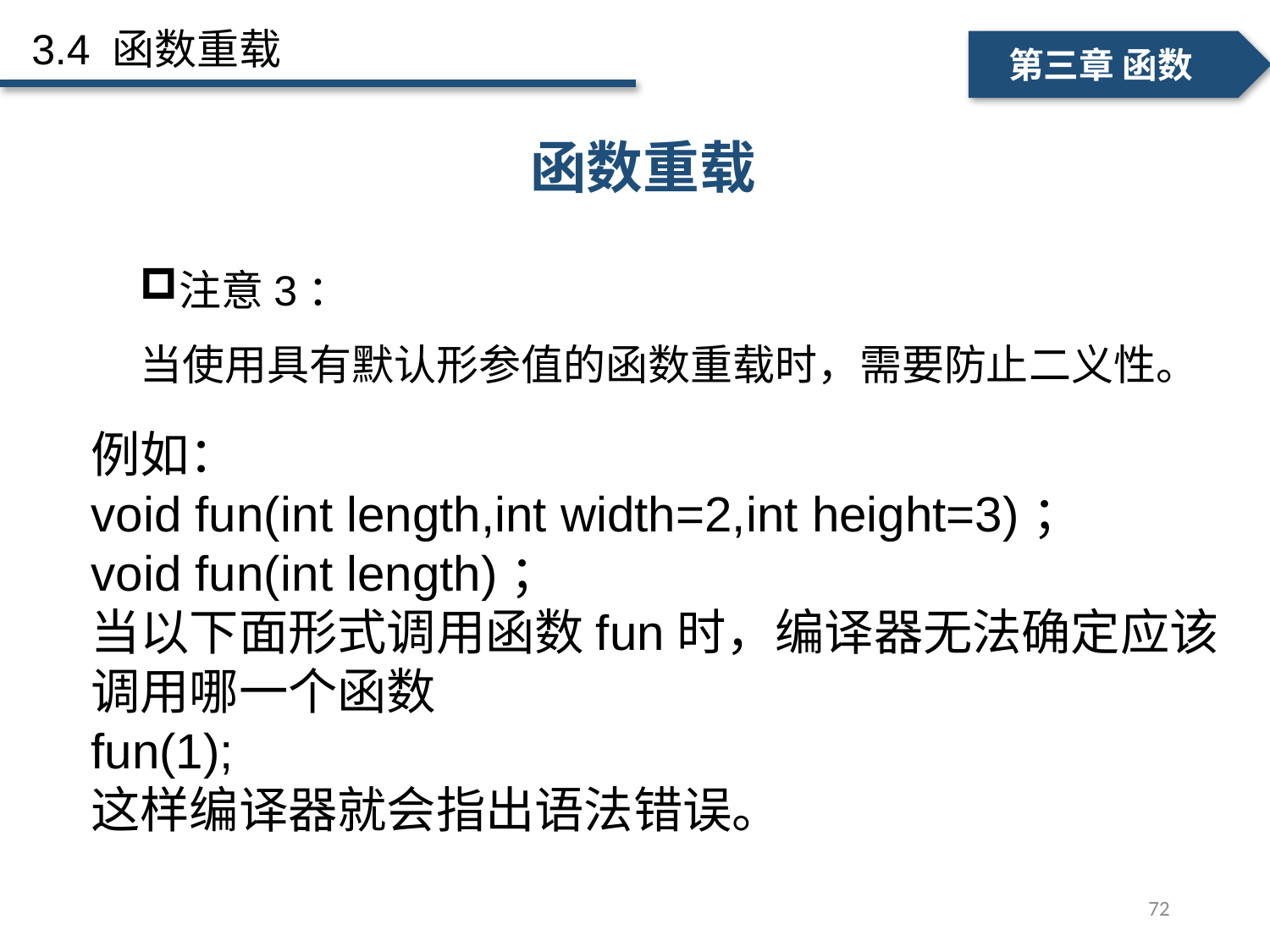

3.4 函数重载
一、个人简介
二、学术成绩

第三章 函数
# 注意事项
注意事项

函数重载
注意3：
当使用具有默认形参值的函数重载时，需要防止二义性。
例如：
void fun(int length,int width=2,int height=3)；
void fun(int length)；
当以下面形式调用函数fun时，编译器无法确定应该调用哪一个函数
fun(1);
这样编译器就会指出语法错误。
72